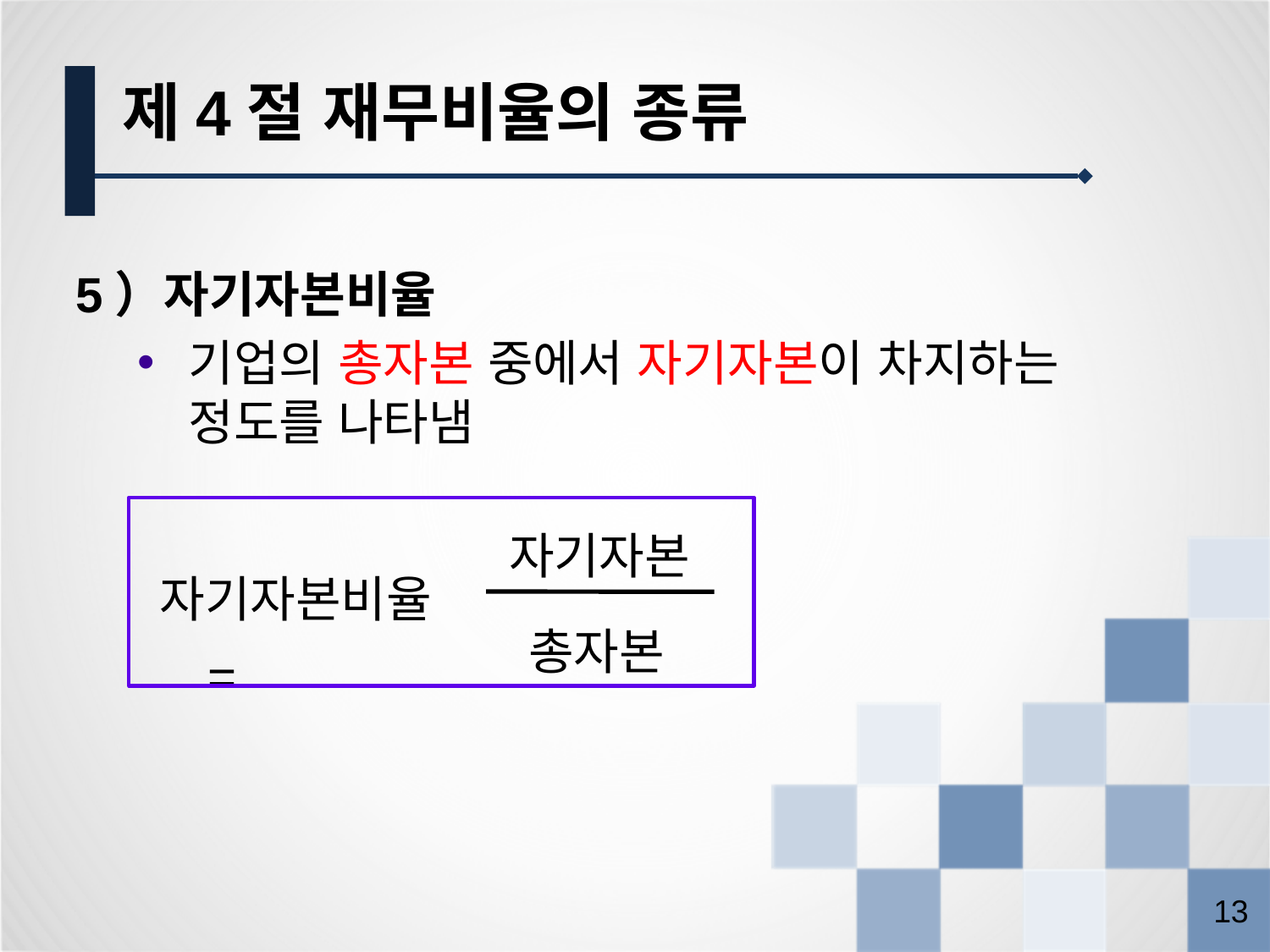

제4절 재무비율의 종류

5）자기자본비율
기업의 총자본 중에서 자기자본이 차지하는 정도를 나타냄

자기자본
자기자본비율 =
총자본
13